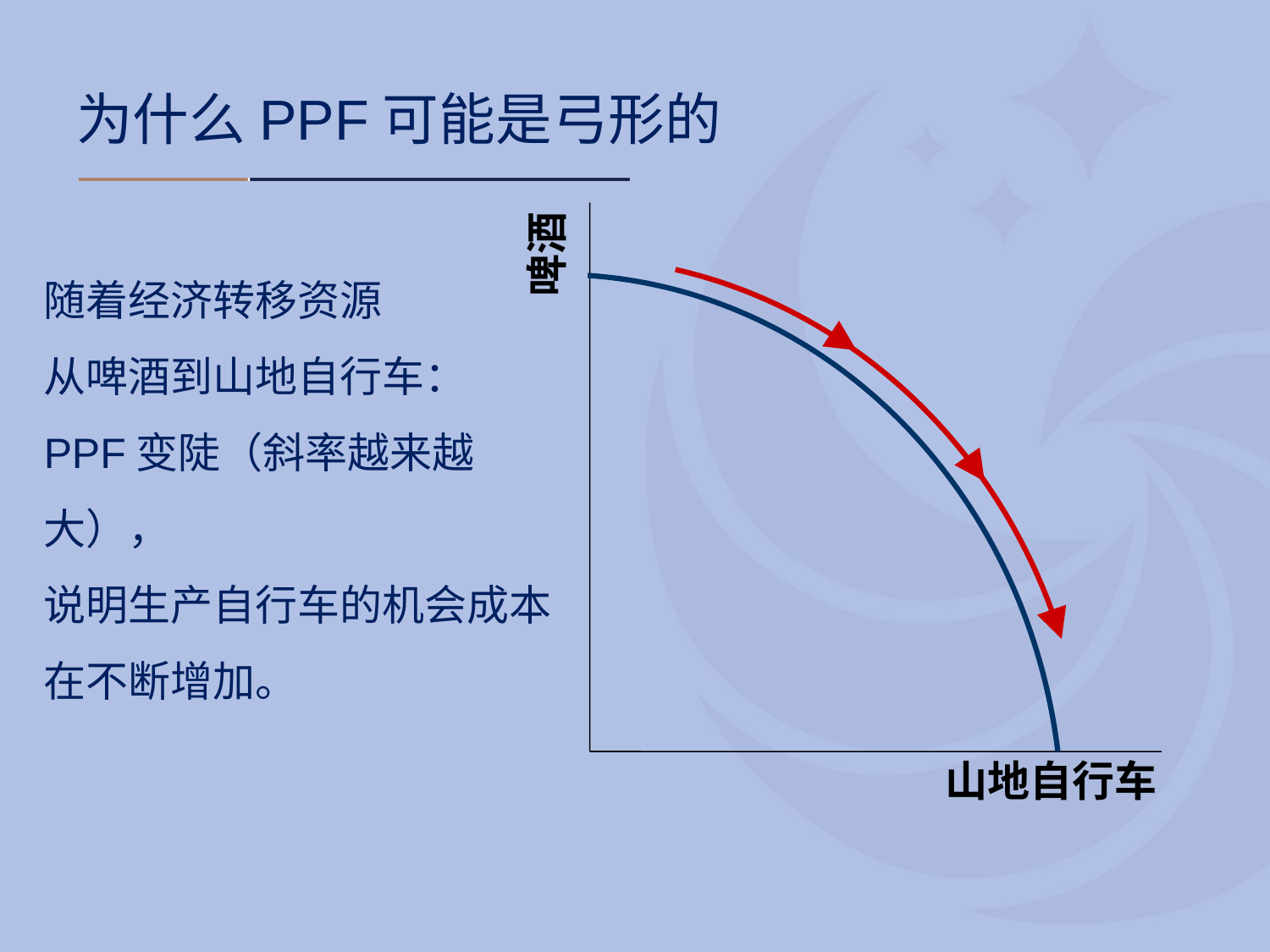

# 为什么PPF可能是弓形的

啤酒

山地自行车
随着经济转移资源
从啤酒到山地自行车：
PPF变陡（斜率越来越大），
说明生产自行车的机会成本在不断增加。